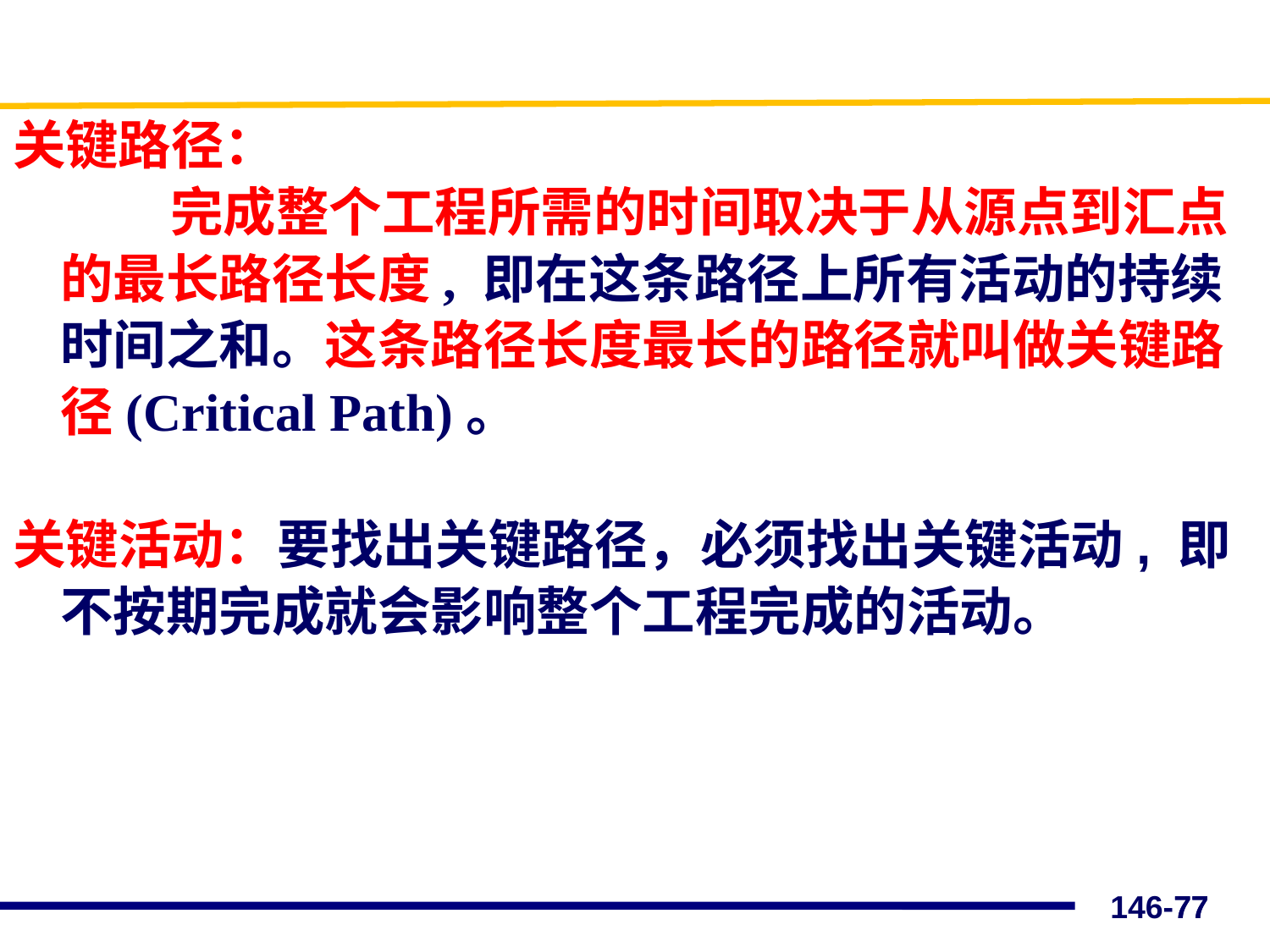

关键路径：
            完成整个工程所需的时间取决于从源点到汇点的最长路径长度, 即在这条路径上所有活动的持续时间之和。这条路径长度最长的路径就叫做关键路径(Critical Path)。

关键活动：要找出关键路径，必须找出关键活动, 即不按期完成就会影响整个工程完成的活动。

77
146-77